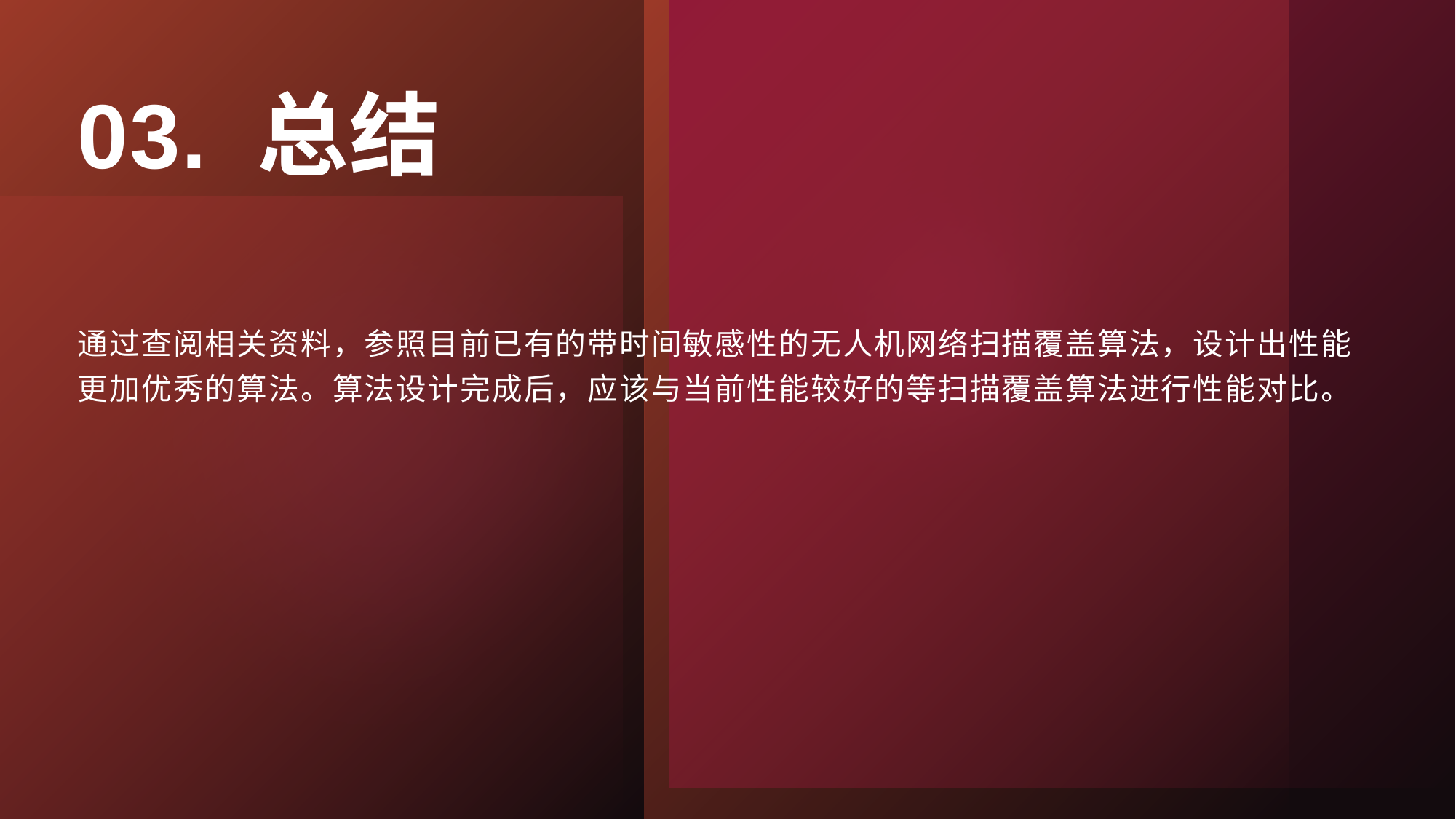

# 03. 总结
通过查阅相关资料，参照目前已有的带时间敏感性的无人机网络扫描覆盖算法，设计出性能更加优秀的算法。算法设计完成后，应该与当前性能较好的等扫描覆盖算法进行性能对比。